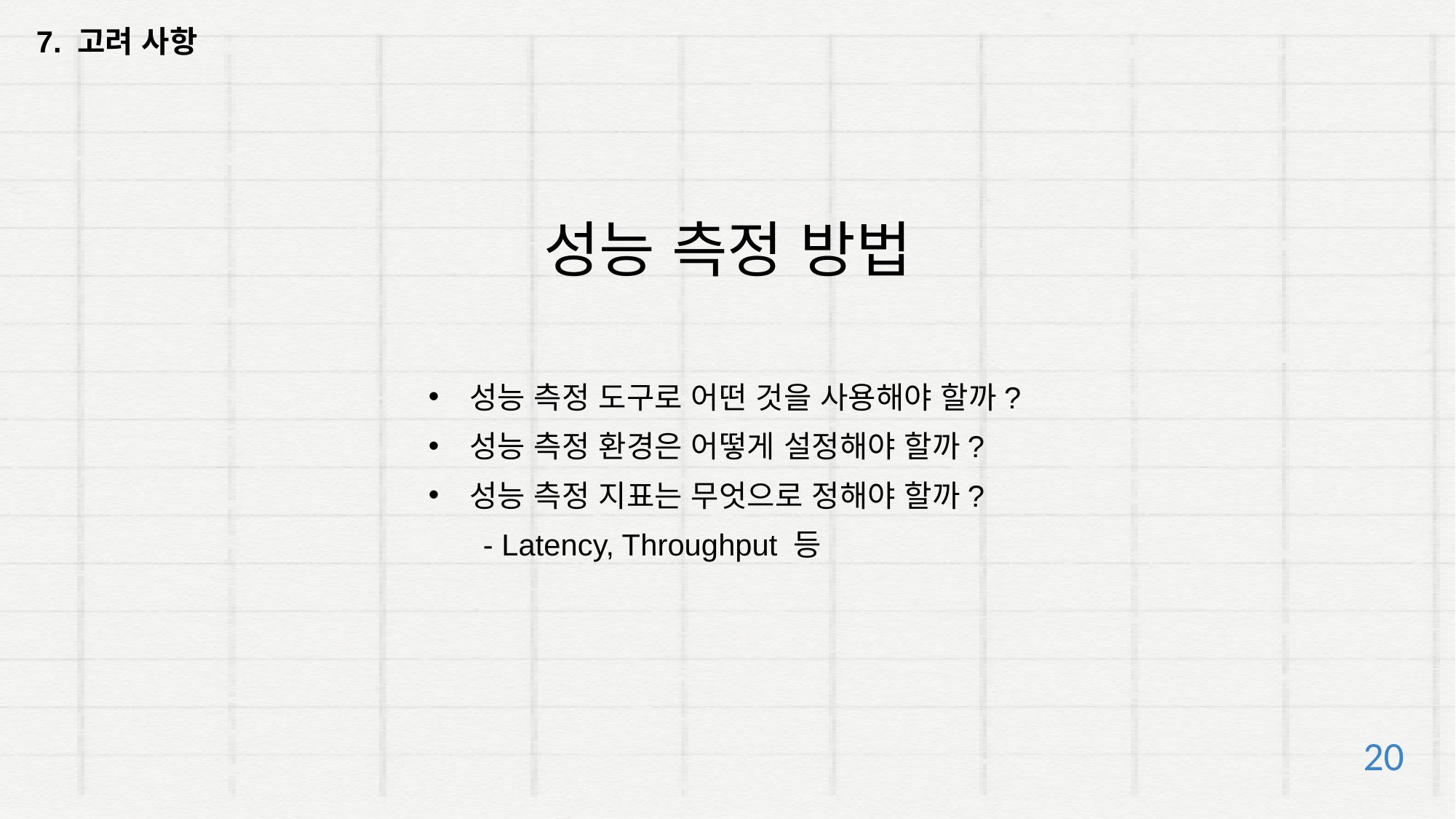

7. 고려 사항
성능 측정 방법
성능 측정 도구로 어떤 것을 사용해야 할까?
성능 측정 환경은 어떻게 설정해야 할까?
성능 측정 지표는 무엇으로 정해야 할까?
- Latency, Throughput 등
20